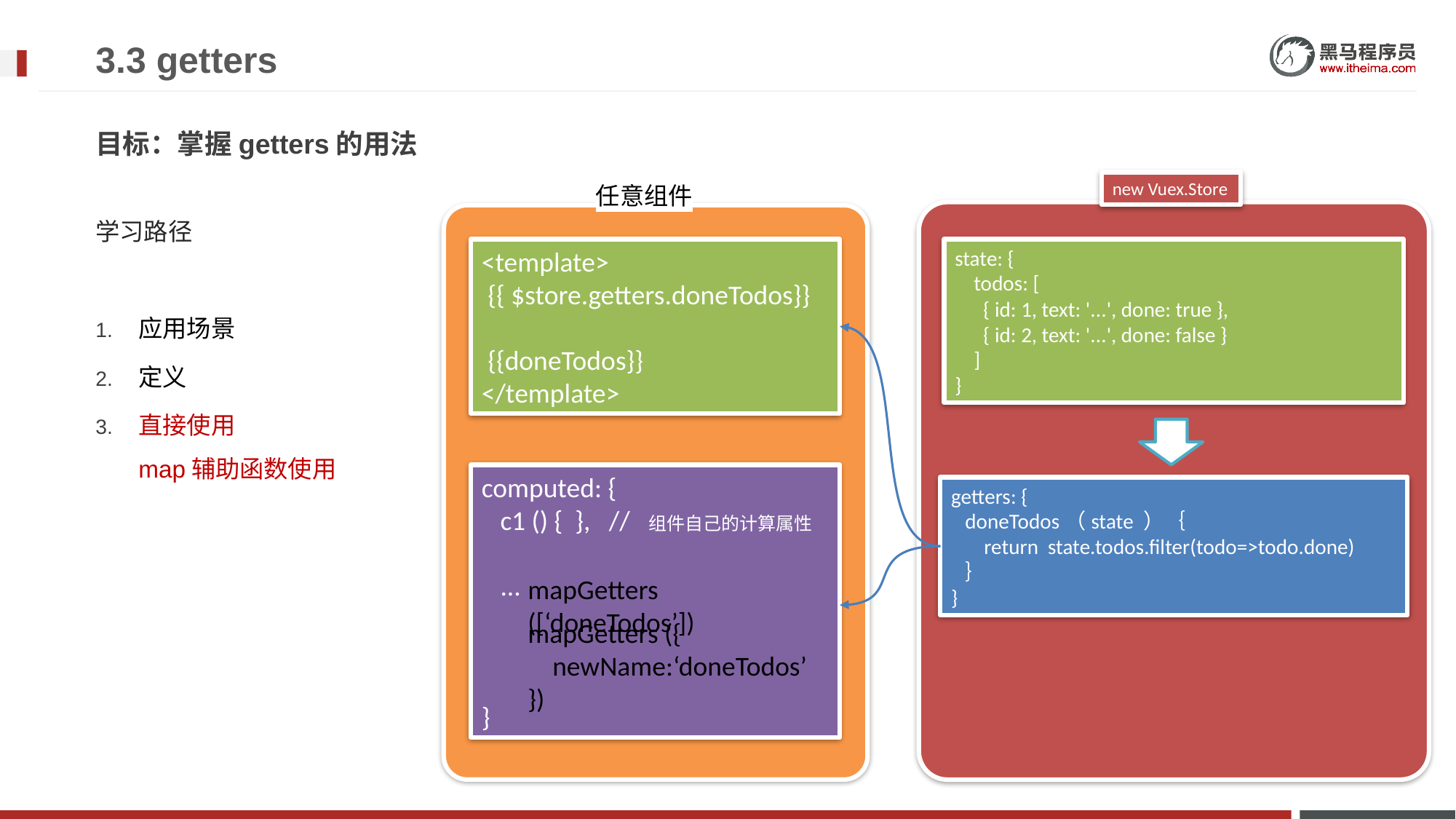

# 3.3 getters
目标：掌握getters的用法
new Vuex.Store
任意组件
学习路径

应用场景
定义
直接使用
map辅助函数使用

<template>
 {{ $store.getters.doneTodos}}

 {{doneTodos}}
</template>
state: {
    todos: [
      { id: 1, text: '...', done: true },
      { id: 2, text: '...', done: false }
    ]
}

computed: {
   c1 () {  },   //  组件自己的计算属性

   ...

}
getters: {
   doneTodos（state ）｛
       return  state.todos.filter(todo=>todo.done)
  ｝
}
mapGetters ([‘doneTodos’])
mapGetters ({
    newName:‘doneTodos’
})